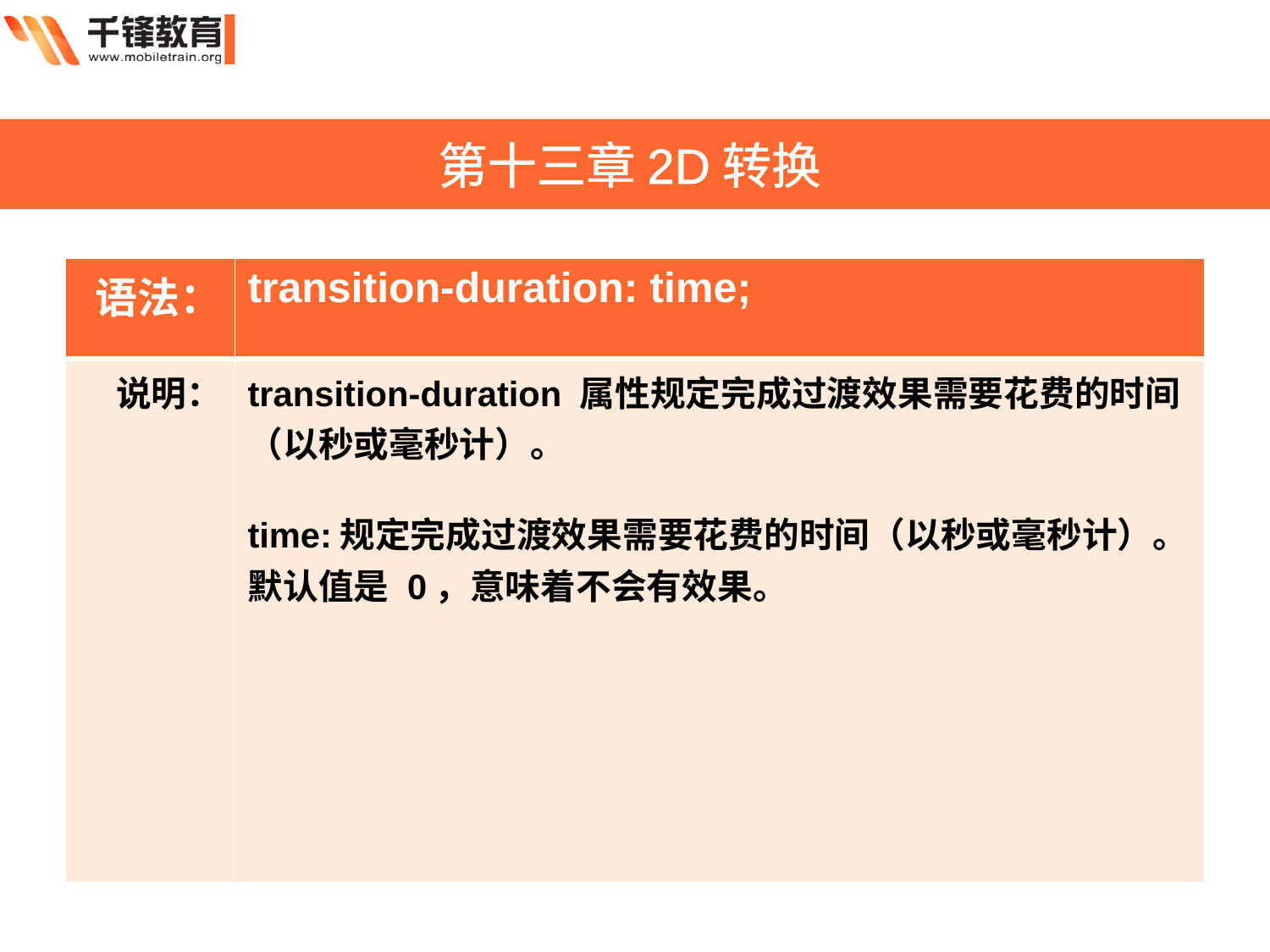

第十三章2D转换

| 语法： | transition-duration: time; |
| --- | --- |
| 说明： | transition-duration 属性规定完成过渡效果需要花费的时间（以秒或毫秒计）。 time:规定完成过渡效果需要花费的时间（以秒或毫秒计）。 默认值是 0，意味着不会有效果。 |